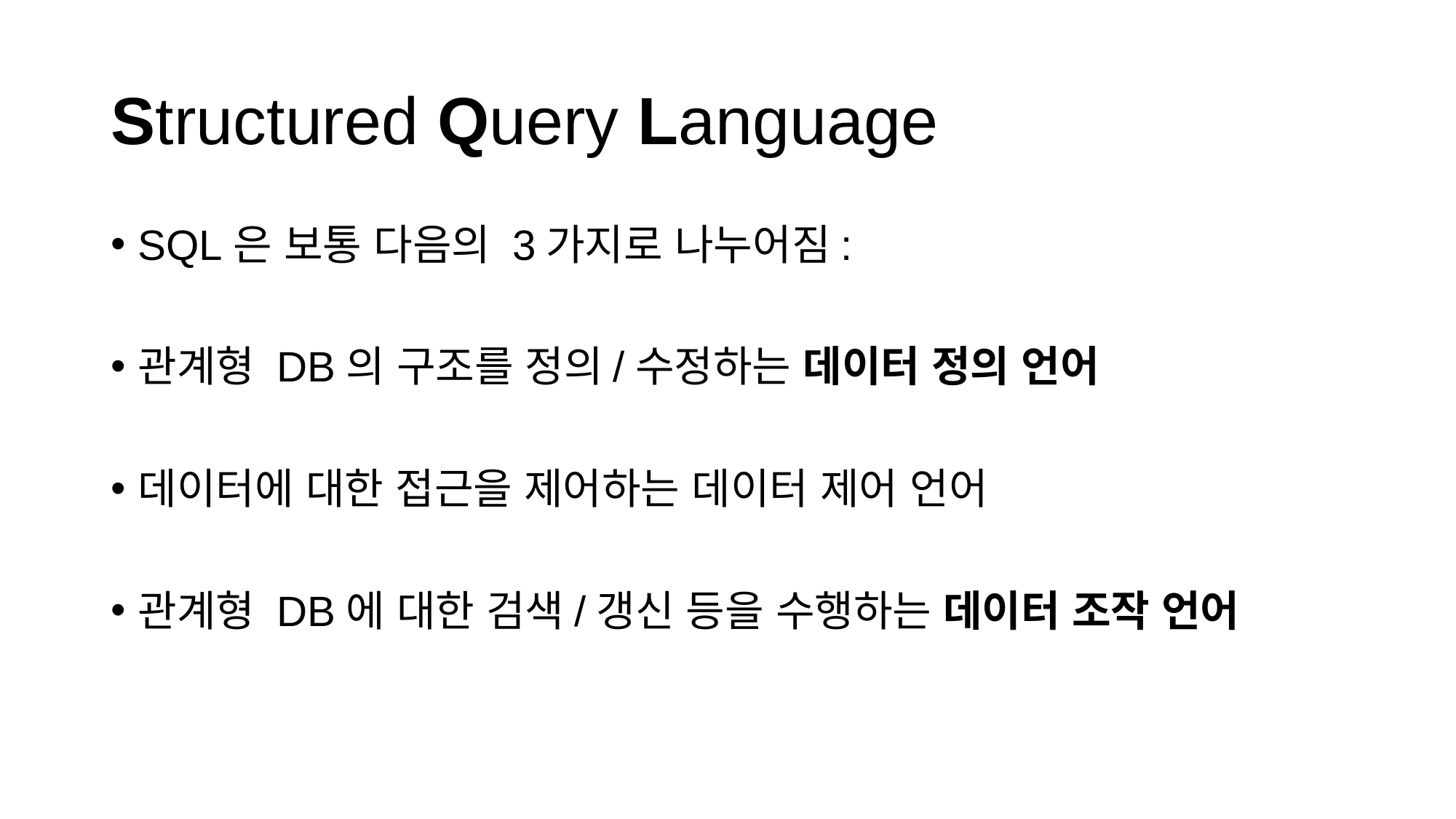

# Structured Query Language
SQL은 보통 다음의 3가지로 나누어짐:

관계형 DB의 구조를 정의/수정하는 데이터 정의 언어

데이터에 대한 접근을 제어하는 데이터 제어 언어

관계형 DB에 대한 검색/갱신 등을 수행하는 데이터 조작 언어